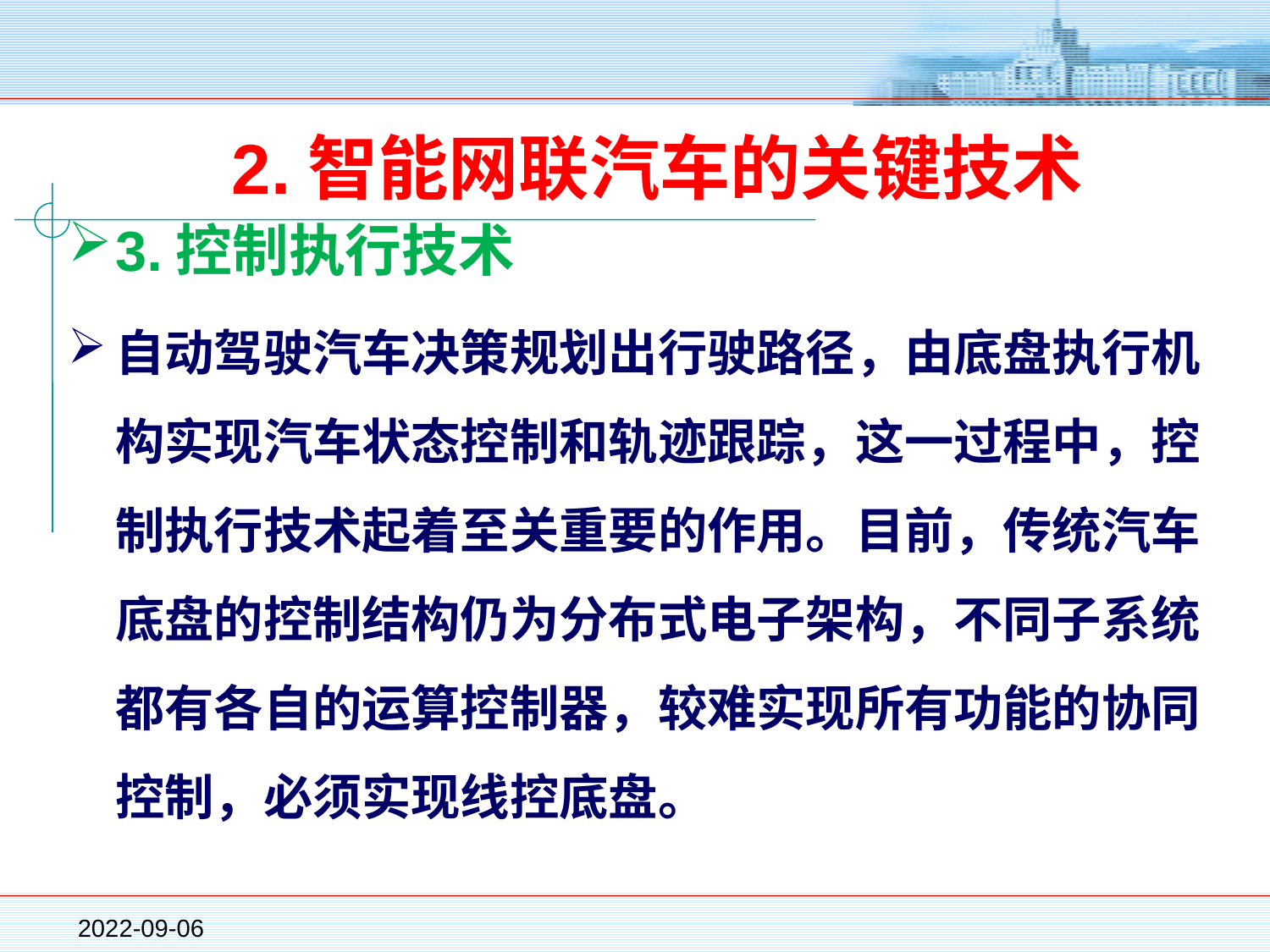

# 2.智能网联汽车的关键技术
3.控制执行技术
自动驾驶汽车决策规划出行驶路径，由底盘执行机构实现汽车状态控制和轨迹跟踪，这一过程中，控制执行技术起着至关重要的作用。目前，传统汽车底盘的控制结构仍为分布式电子架构，不同子系统都有各自的运算控制器，较难实现所有功能的协同控制，必须实现线控底盘。
2022-09-06